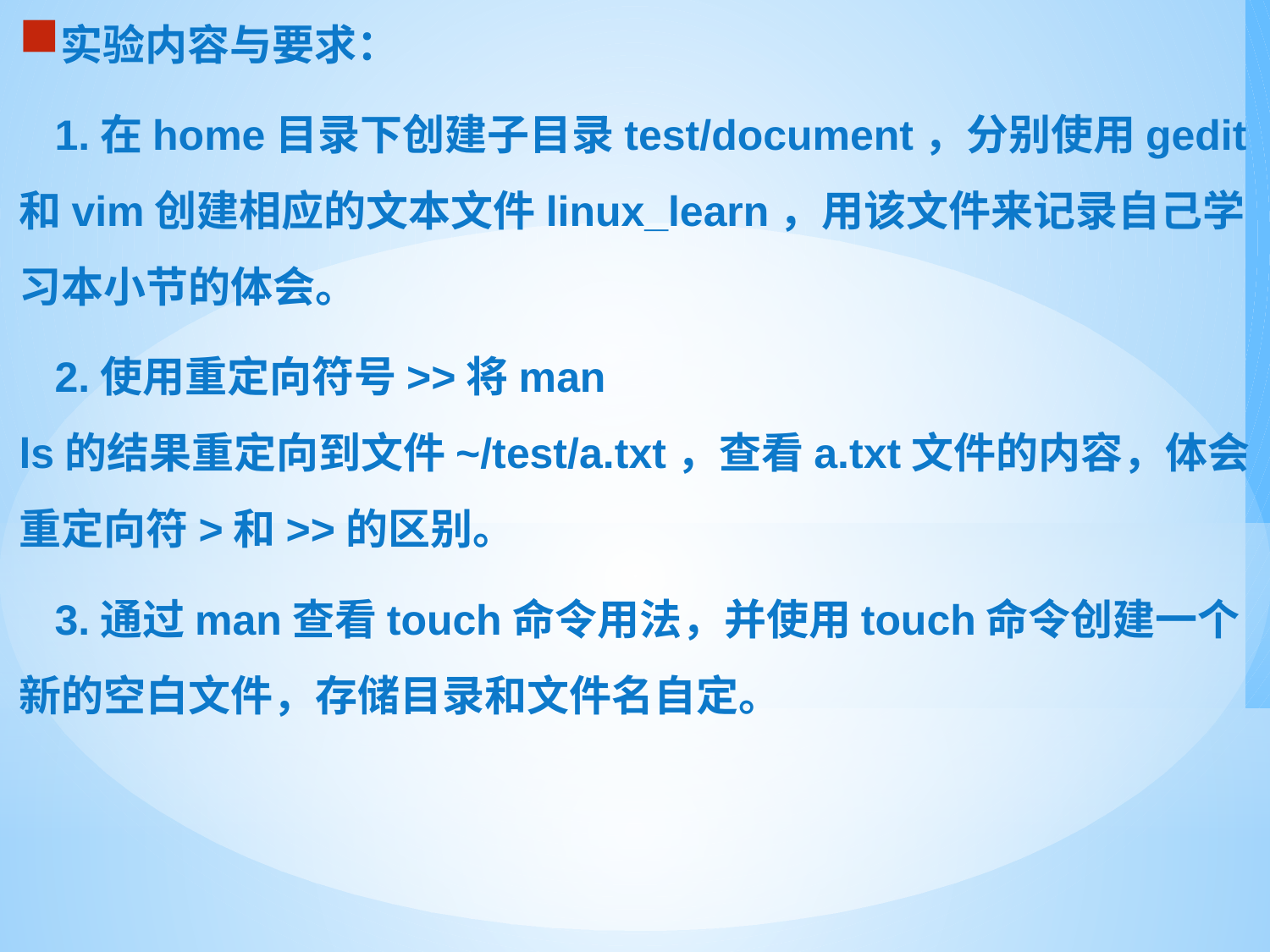

实验内容与要求：
   1.在home目录下创建子目录test/document，分别使用gedit和vim创建相应的文本文件linux_learn，用该文件来记录自己学习本小节的体会。
   2.使用重定向符号>>将man ls的结果重定向到文件~/test/a.txt，查看a.txt文件的内容，体会重定向符>和>>的区别。
   3.通过man查看touch命令用法，并使用touch命令创建一个新的空白文件，存储目录和文件名自定。